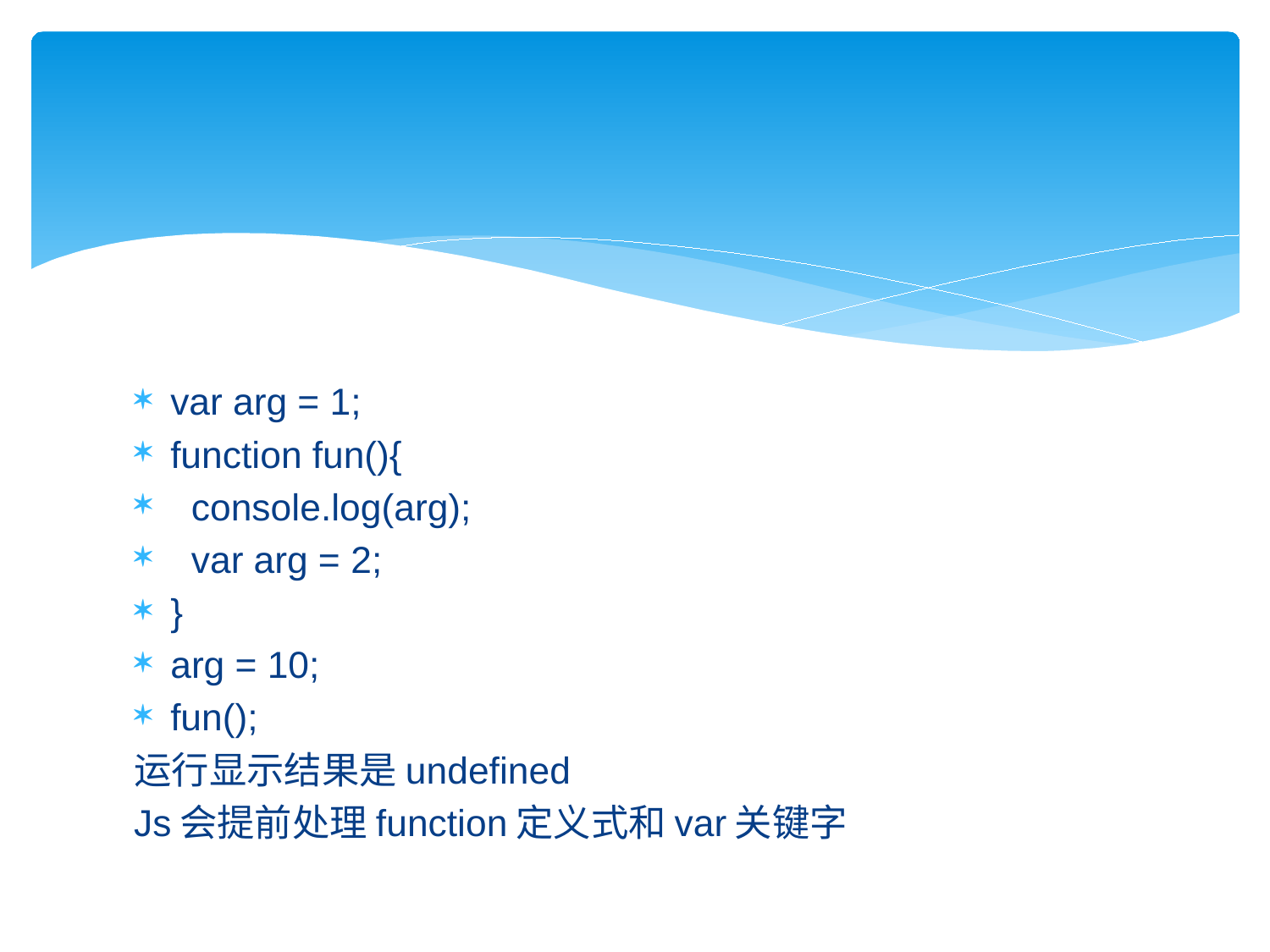

#
var arg = 1;
function fun(){
  console.log(arg);
  var arg = 2;
}
arg = 10;
fun();
运行显示结果是undefined
Js会提前处理function定义式和var关键字